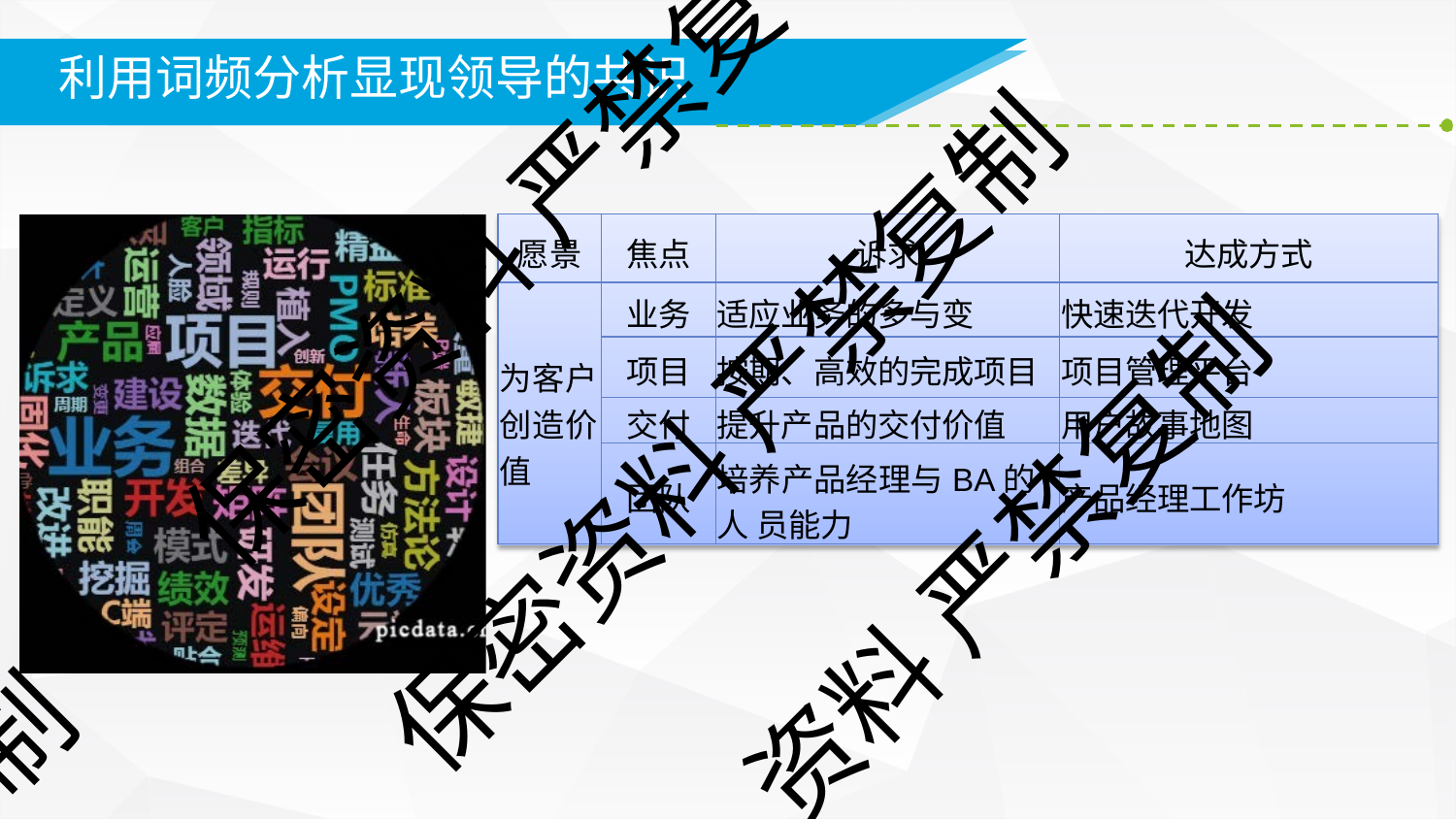

# 利用词频分析显现领导的共识
保密资料 严禁复

| 愿景 | 焦点 | 诉求 | 达成方式 |
| --- | --- | --- | --- |
| 为客户 创造价 值 | 业务 | 适应业务的多与变 | 快速迭代开发 |
|  | 项目 | 按期、高效的完成项目 | 项目管理平台 |
|  | 交付 | 提升产品的交付价值 | 用户故事地图 |
|  | 团队 | 培养产品经理与BA的人 员能力 | 产品经理工作坊 |

保密资料 严禁复制
资料 严禁复制
制